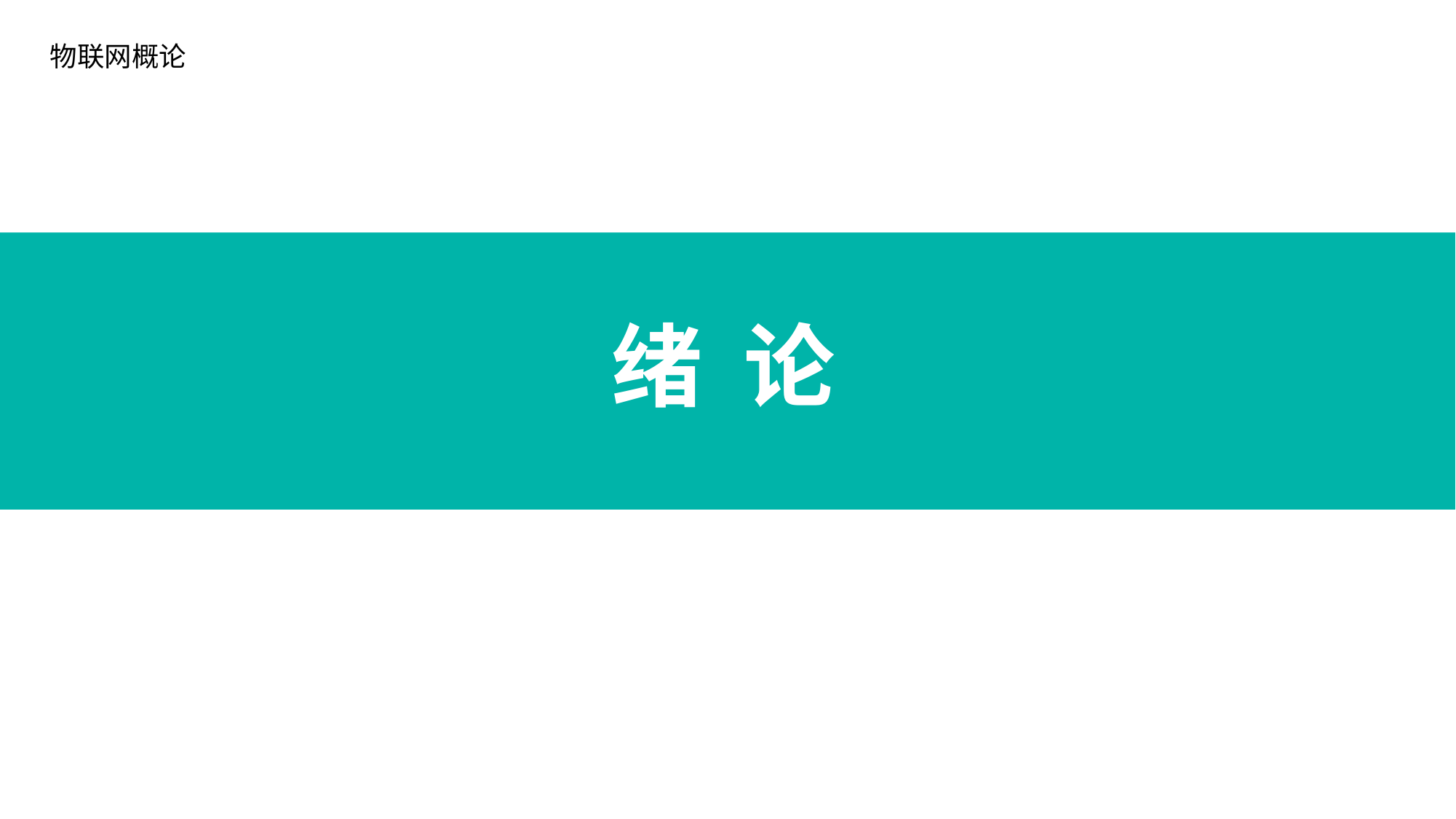

物联网概论

绪  论
组  织  学  和   胚   胎    学